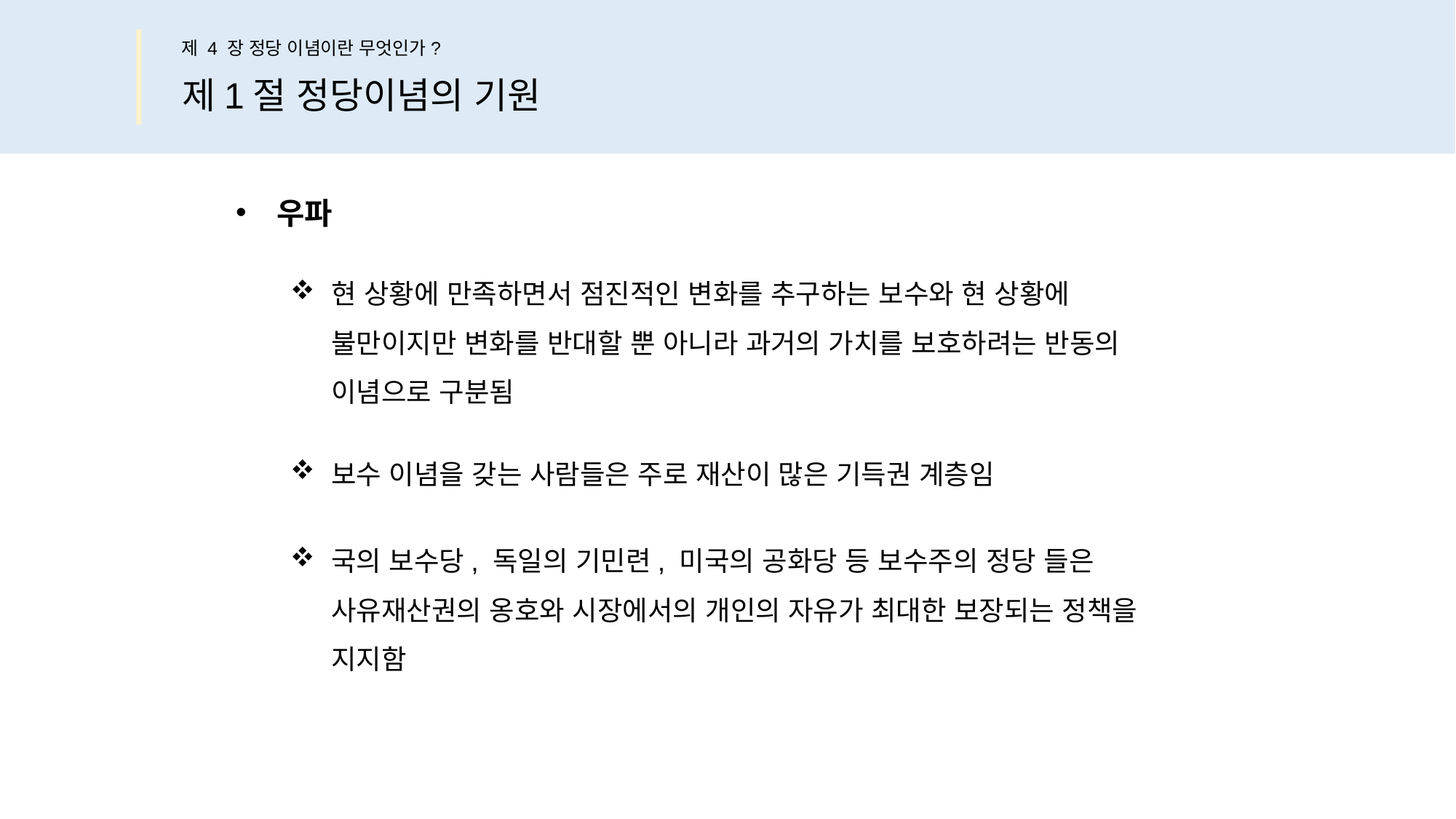

제 4 장 정당 이념이란 무엇인가?
제1절 정당이념의 기원
우파

현 상황에 만족하면서 점진적인 변화를 추구하는 보수와 현 상황에
불만이지만 변화를 반대할 뿐 아니라 과거의 가치를 보호하려는 반동의
이념으로 구분됨

보수 이념을 갖는 사람들은 주로 재산이 많은 기득권 계층임

국의 보수당, 독일의 기민련, 미국의 공화당 등 보수주의 정당 들은
사유재산권의 옹호와 시장에서의 개인의 자유가 최대한 보장되는 정책을
지지함